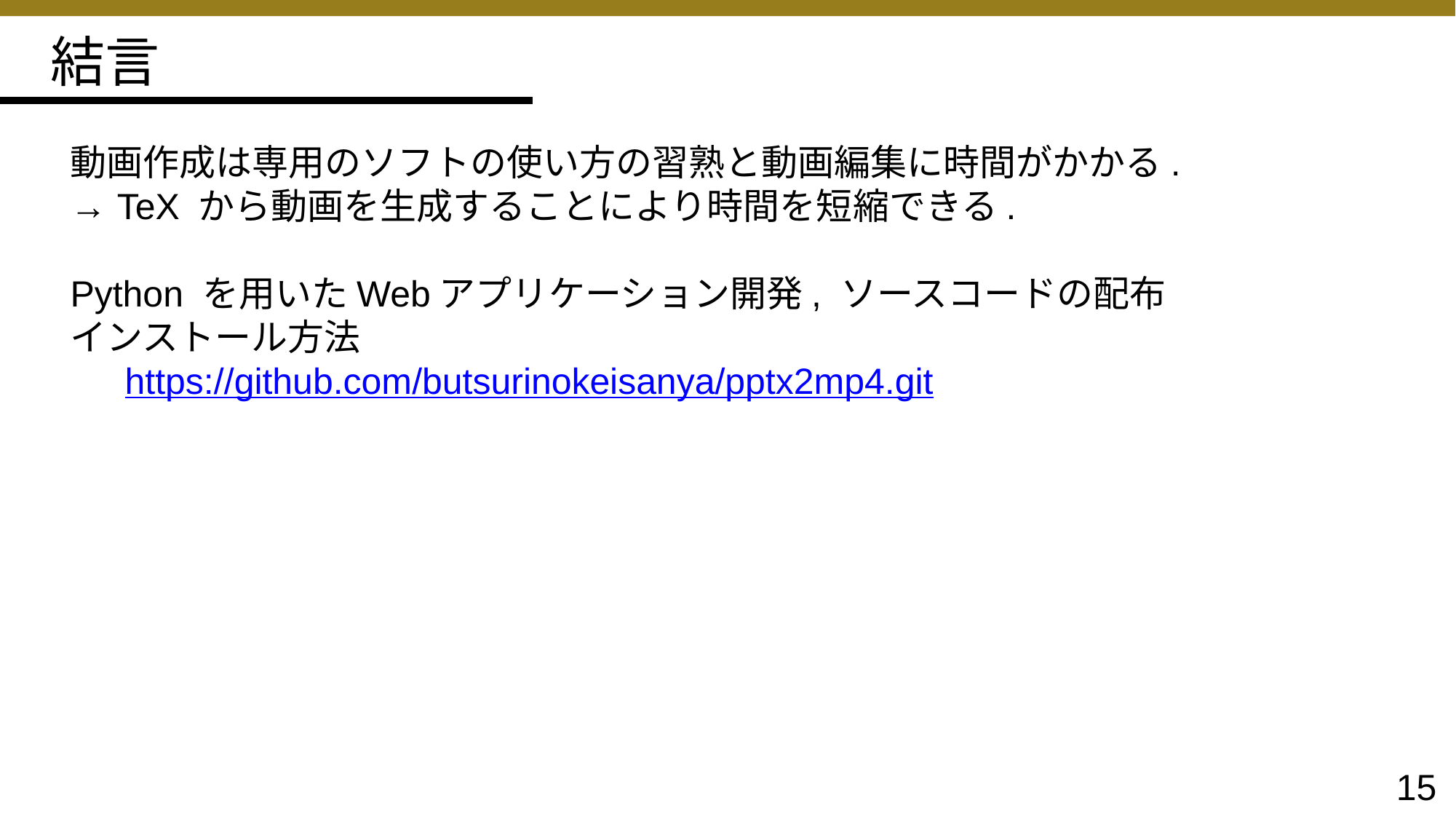

# 結言
動画作成は専用のソフトの使い方の習熟と動画編集に時間がかかる.
→ TeX から動画を生成することにより時間を短縮できる.

Python を用いたWebアプリケーション開発, ソースコードの配布
インストール方法
https://github.com/butsurinokeisanya/pptx2mp4.git